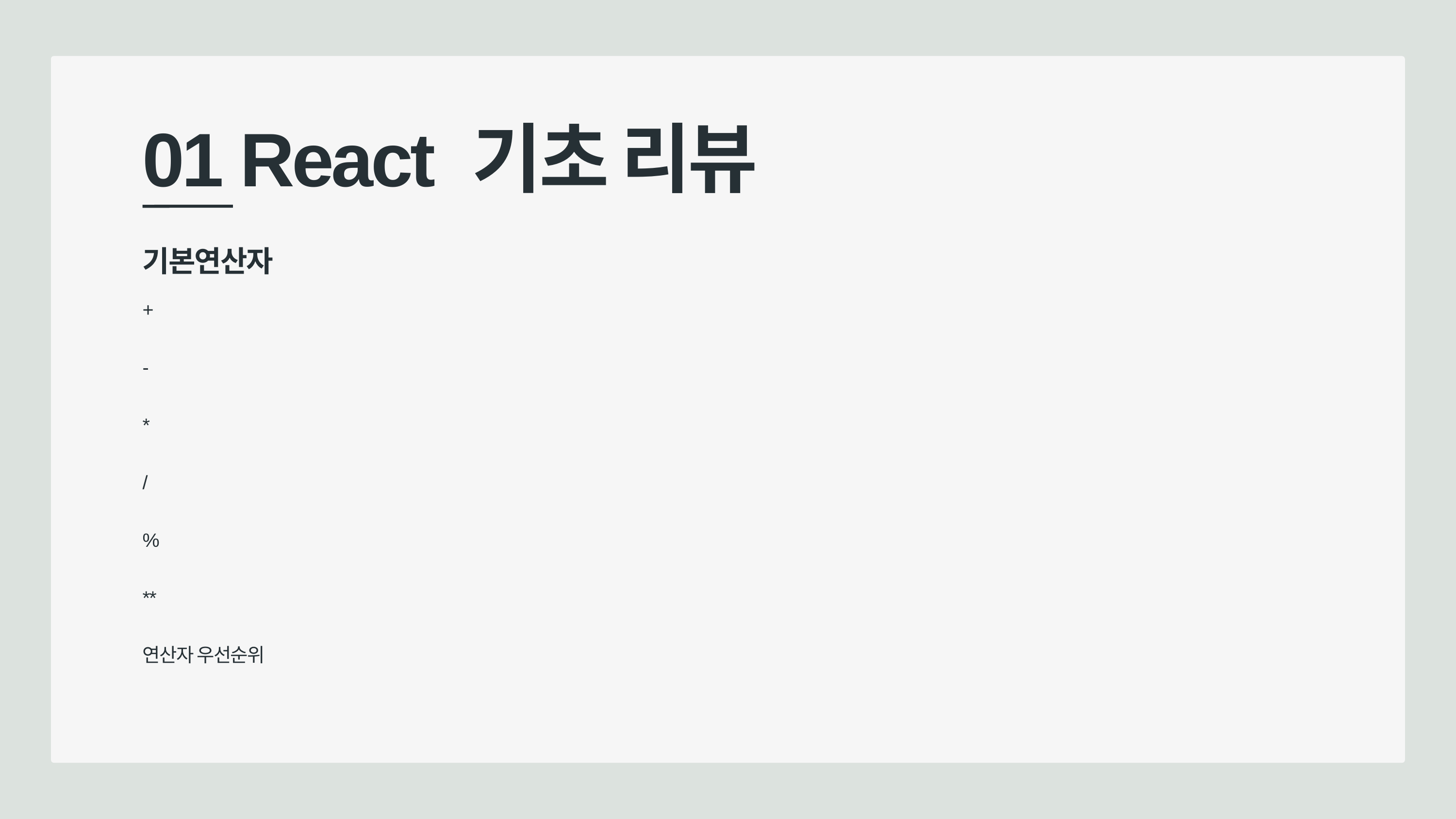

01 React 기초 리뷰

기본연산자
+

-

*

/

%

**

연산자 우선순위